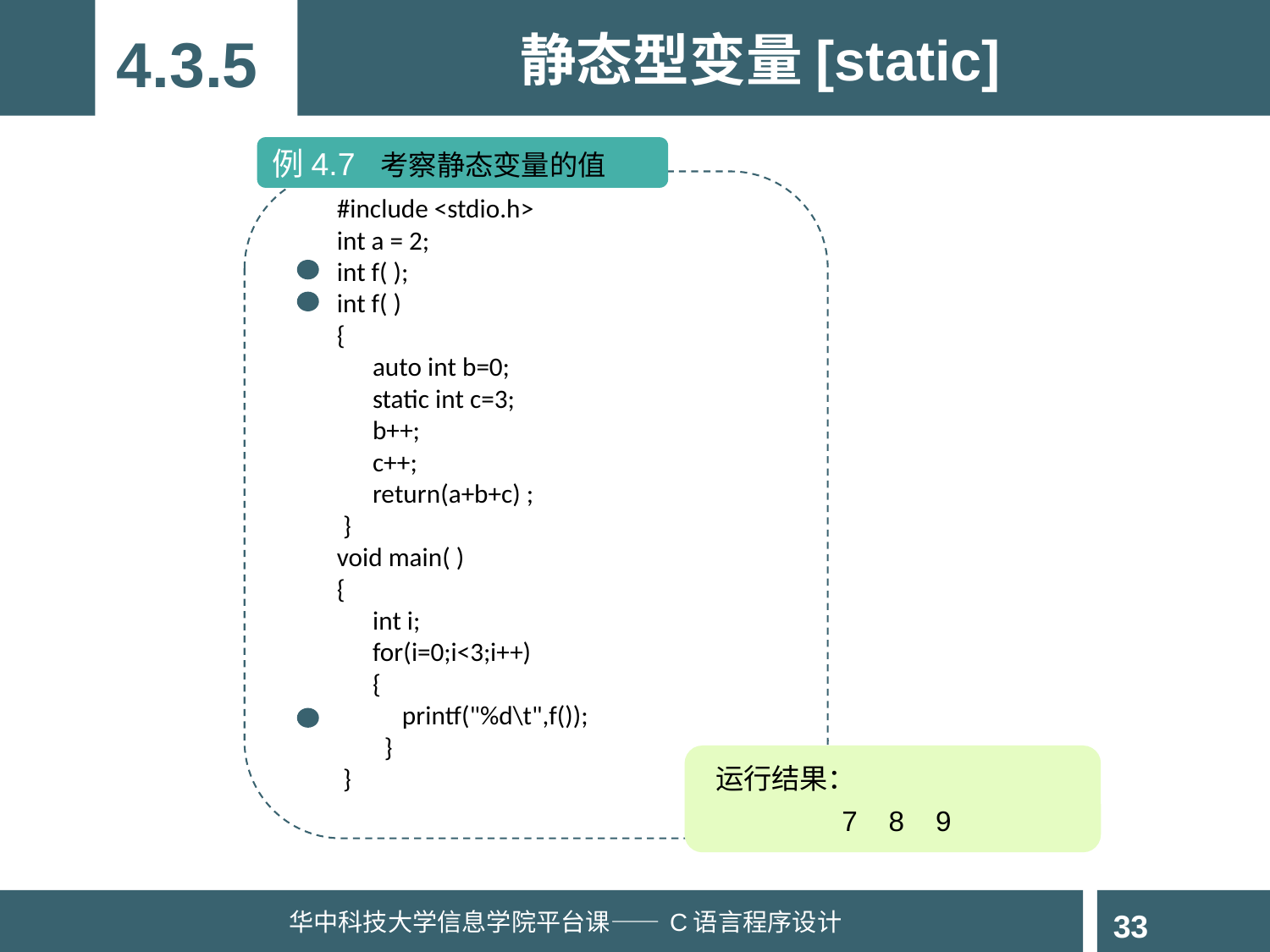

4.3.5
静态型变量[static]
例4.7  考察静态变量的值

#include <stdio.h>
int a = 2;
int f( );
int f( )
{
      auto int b=0;
      static int c=3;
      b++;
      c++;
      return(a+b+c) ;
 }
void main( )
{
      int i;
      for(i=0;i<3;i++)
      {
           printf("%d\t",f());
        }
 }

 运行结果：
 7    8    9